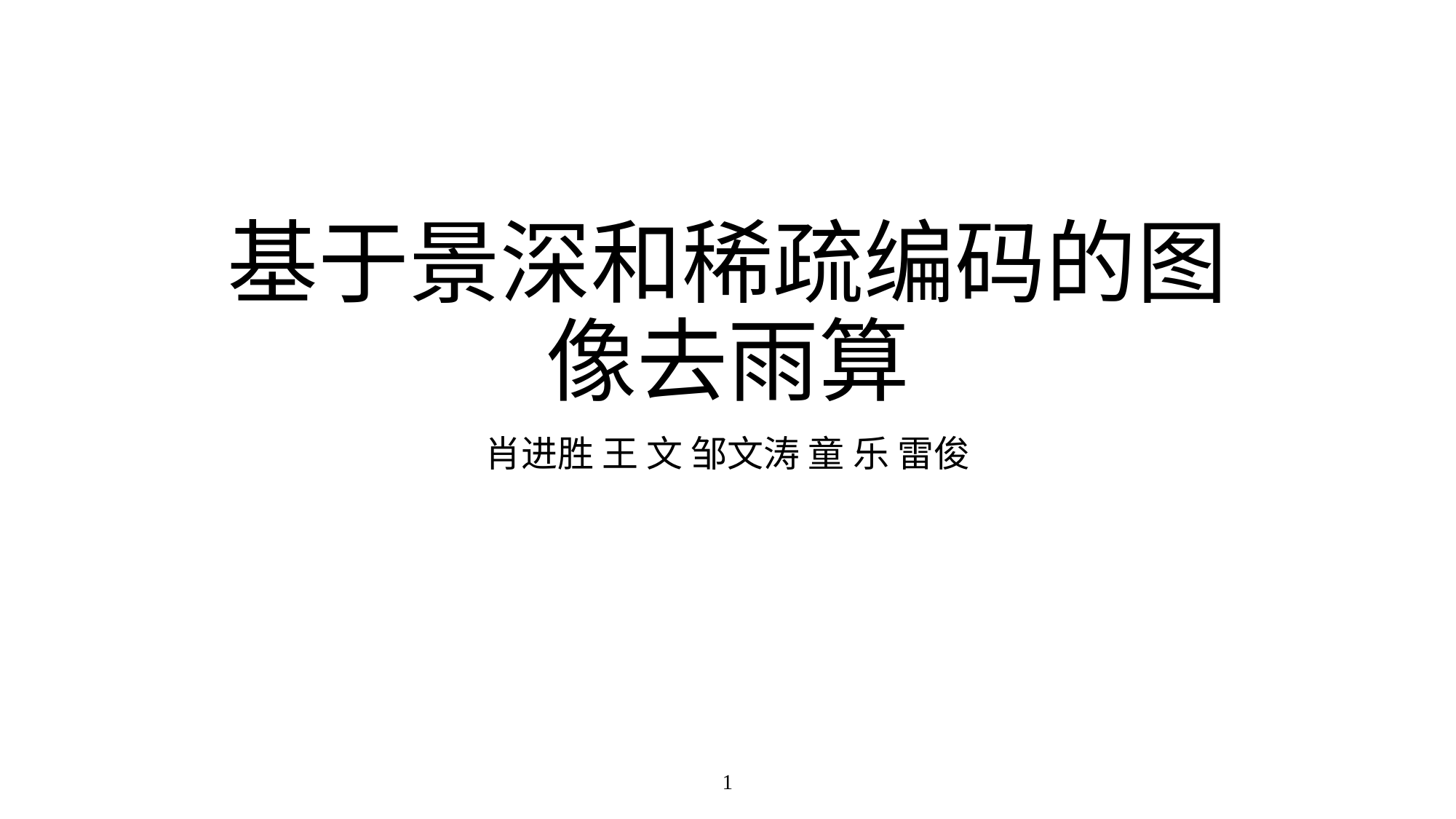

# 基于景深和稀疏编码的图像去雨算
肖进胜 王 文 邹文涛 童 乐 雷俊
1